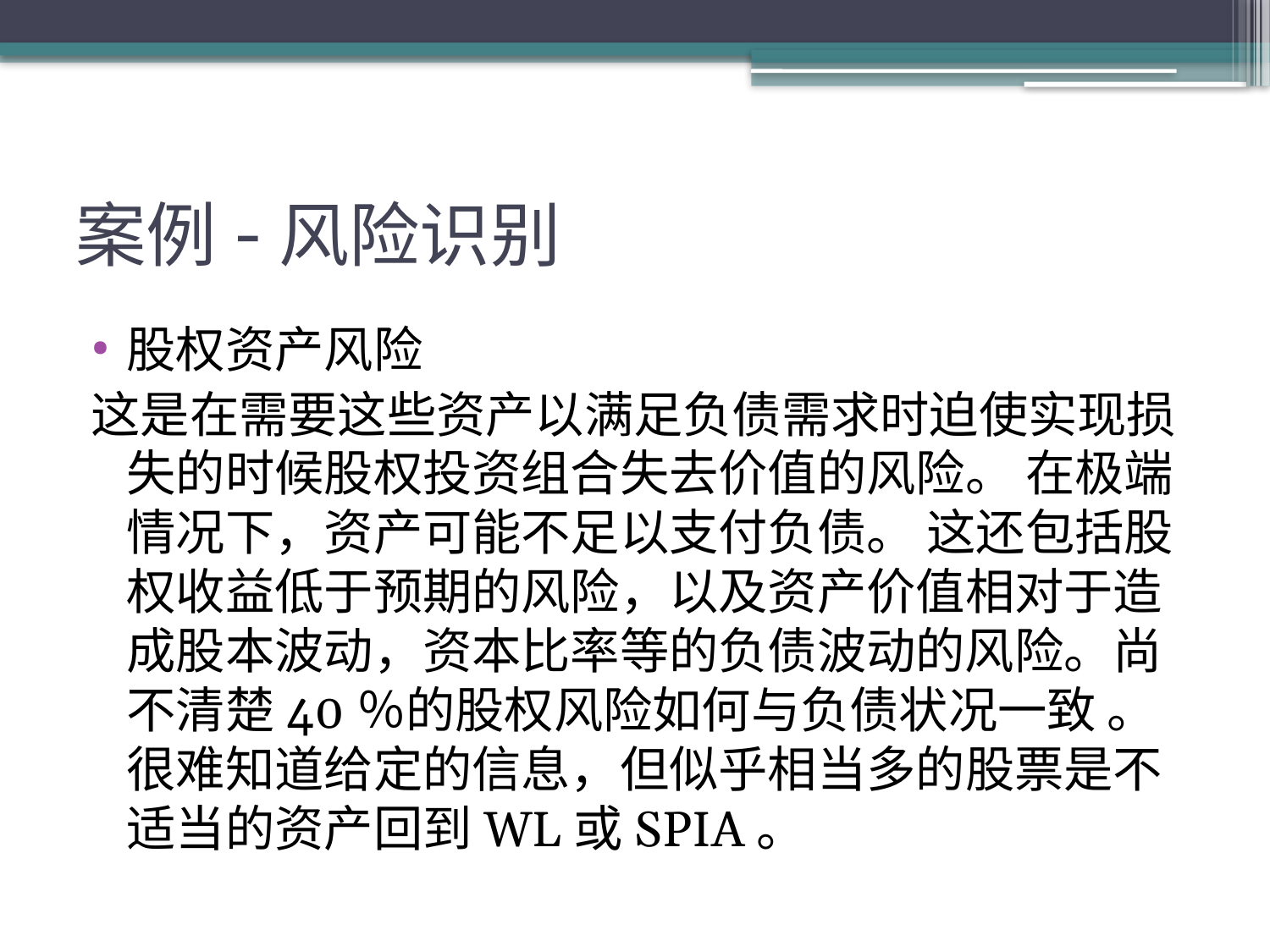

# 案例-风险识别
股权资产风险
这是在需要这些资产以满足负债需求时迫使实现损失的时候股权投资组合失去价值的风险。 在极端情况下，资产可能不足以支付负债。 这还包括股权收益低于预期的风险，以及资产价值相对于造成股本波动，资本比率等的负债波动的风险。尚不清楚40％的股权风险如何与负债状况一致 。 很难知道给定的信息，但似乎相当多的股票是不适当的资产回到WL或SPIA。